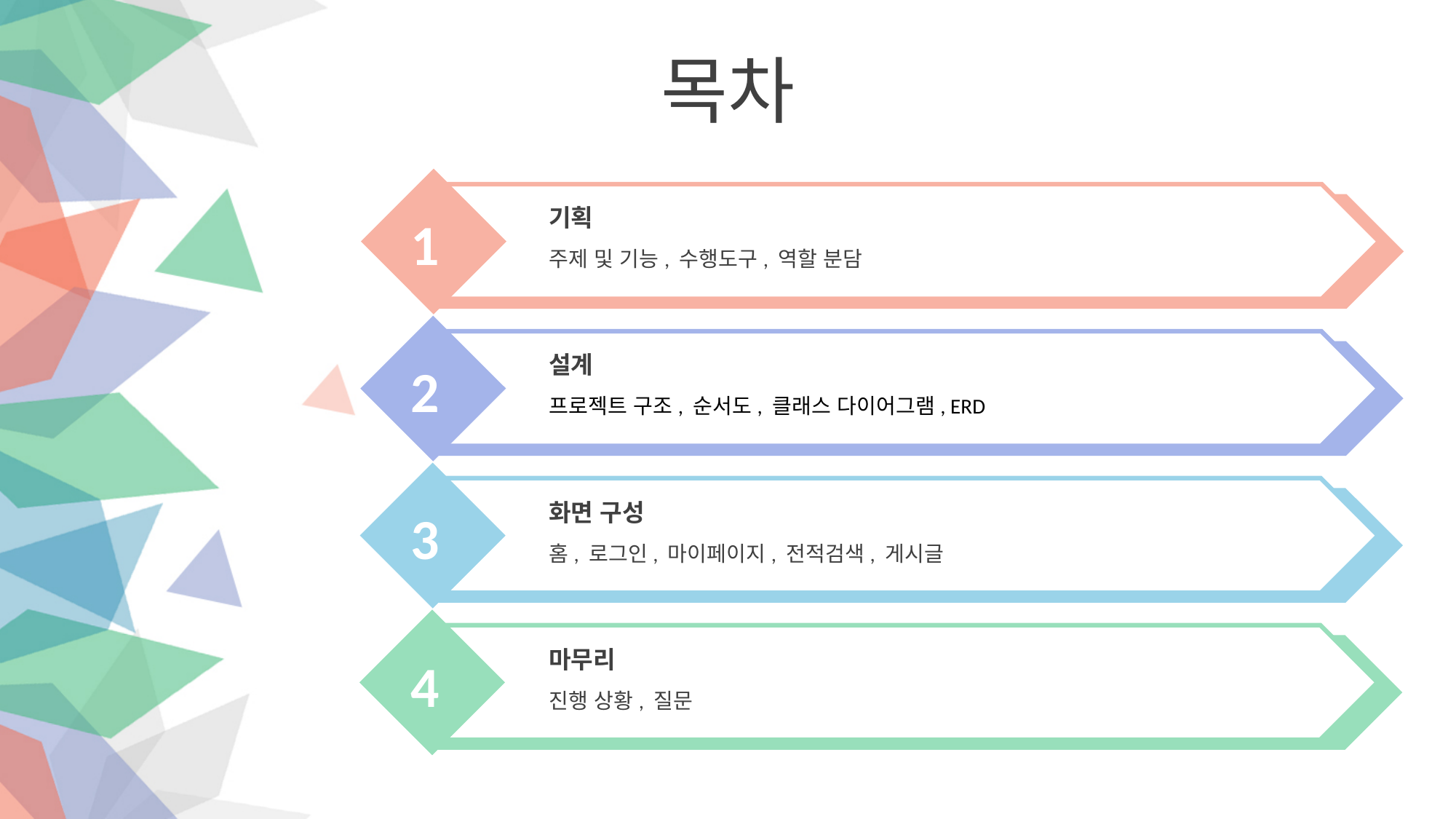

목차

기획
주제 및 기능, 수행도구, 역할 분담
1

설계
프로젝트 구조, 순서도, 클래스 다이어그램, ERD
2

화면 구성
홈, 로그인, 마이페이지, 전적검색, 게시글
3

마무리
진행 상황, 질문
4